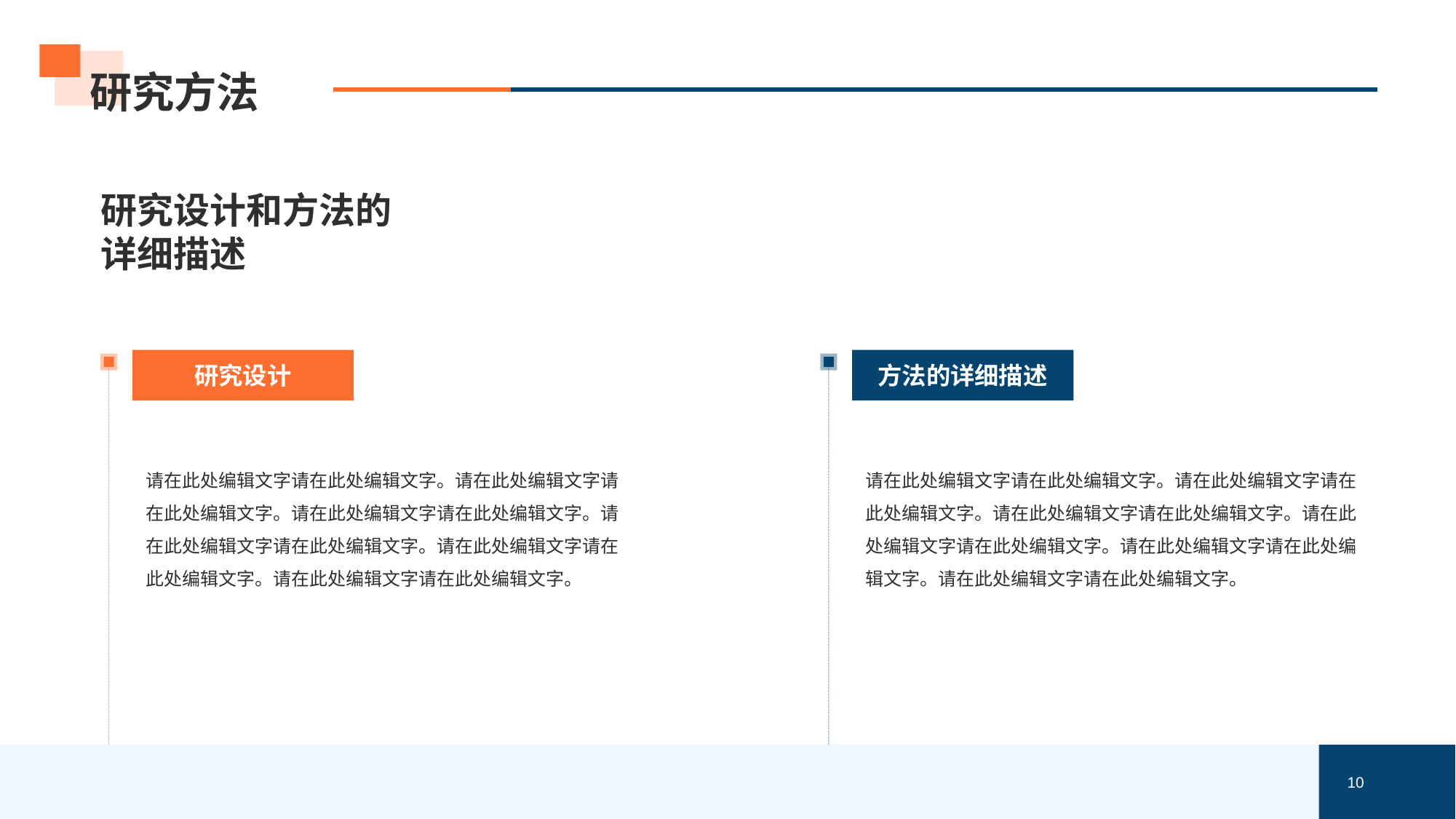

# 研究方法
研究设计和方法的详细描述
研究设计
请在此处编辑文字请在此处编辑文字。请在此处编辑文字请在此处编辑文字。请在此处编辑文字请在此处编辑文字。请在此处编辑文字请在此处编辑文字。请在此处编辑文字请在此处编辑文字。请在此处编辑文字请在此处编辑文字。

方法的详细描述
请在此处编辑文字请在此处编辑文字。请在此处编辑文字请在此处编辑文字。请在此处编辑文字请在此处编辑文字。请在此处编辑文字请在此处编辑文字。请在此处编辑文字请在此处编辑文字。请在此处编辑文字请在此处编辑文字。

10